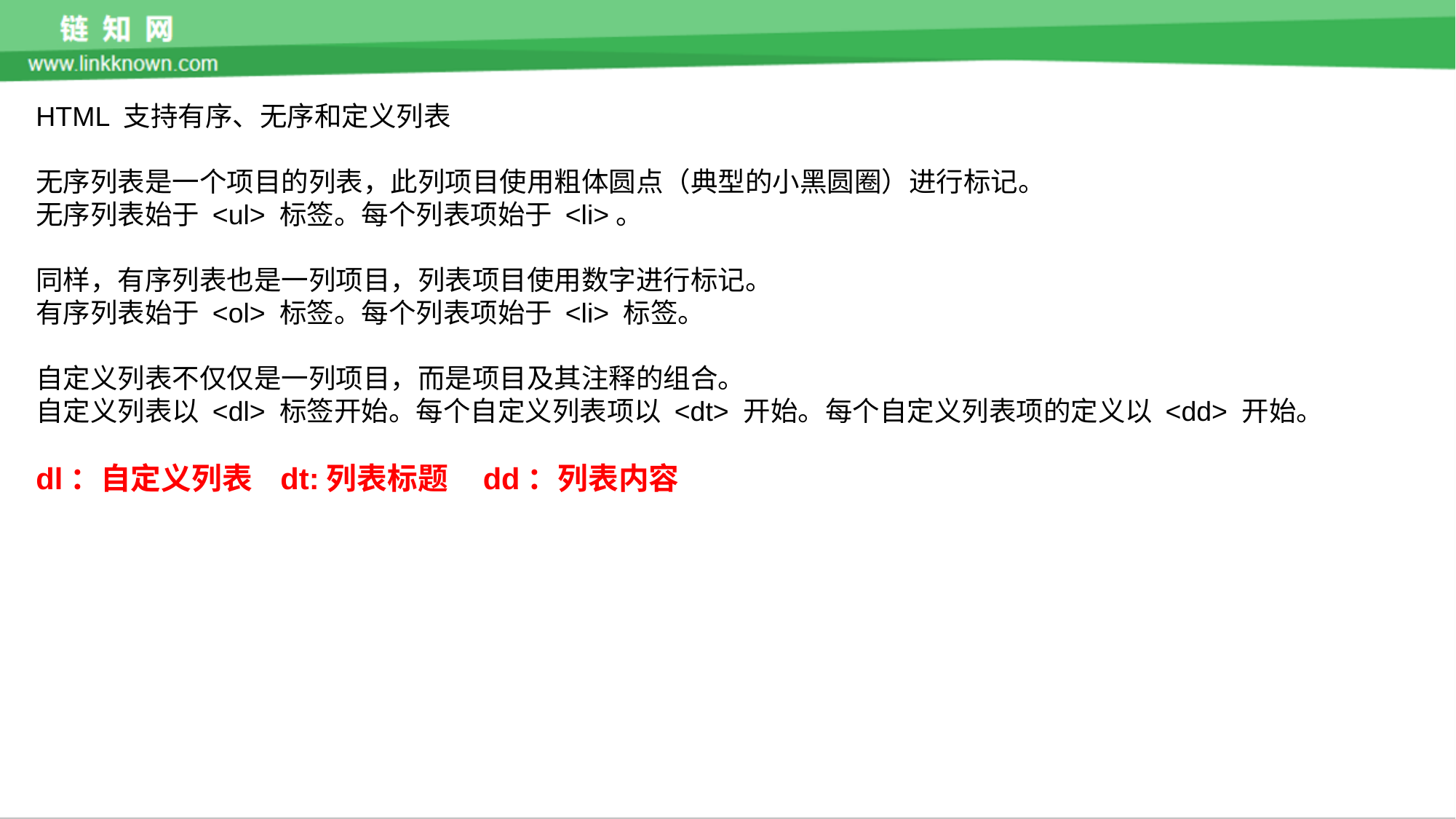

HTML 支持有序、无序和定义列表

无序列表是一个项目的列表，此列项目使用粗体圆点（典型的小黑圆圈）进行标记。
无序列表始于 <ul> 标签。每个列表项始于 <li>。

同样，有序列表也是一列项目，列表项目使用数字进行标记。
有序列表始于 <ol> 标签。每个列表项始于 <li> 标签。

自定义列表不仅仅是一列项目，而是项目及其注释的组合。
自定义列表以 <dl> 标签开始。每个自定义列表项以 <dt> 开始。每个自定义列表项的定义以 <dd> 开始。

dl：自定义列表   dt:列表标题    dd：列表内容